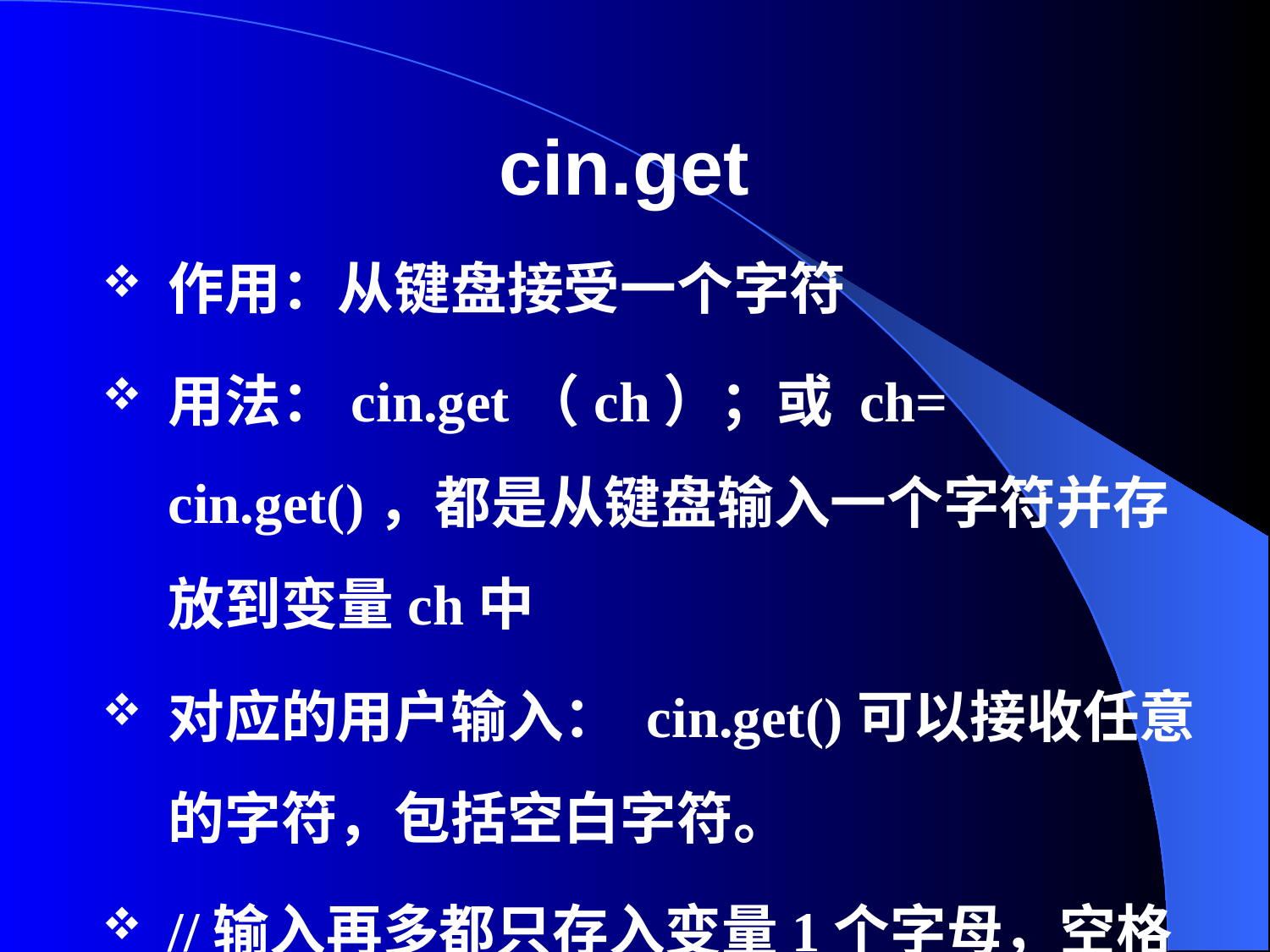

# cin.get
作用：从键盘接受一个字符
用法：cin.get（ch）；或 ch= cin.get()，都是从键盘输入一个字符并存放到变量ch中
对应的用户输入： cin.get()可以接收任意的字符，包括空白字符。
//输入再多都只存入变量1个字母，空格也读